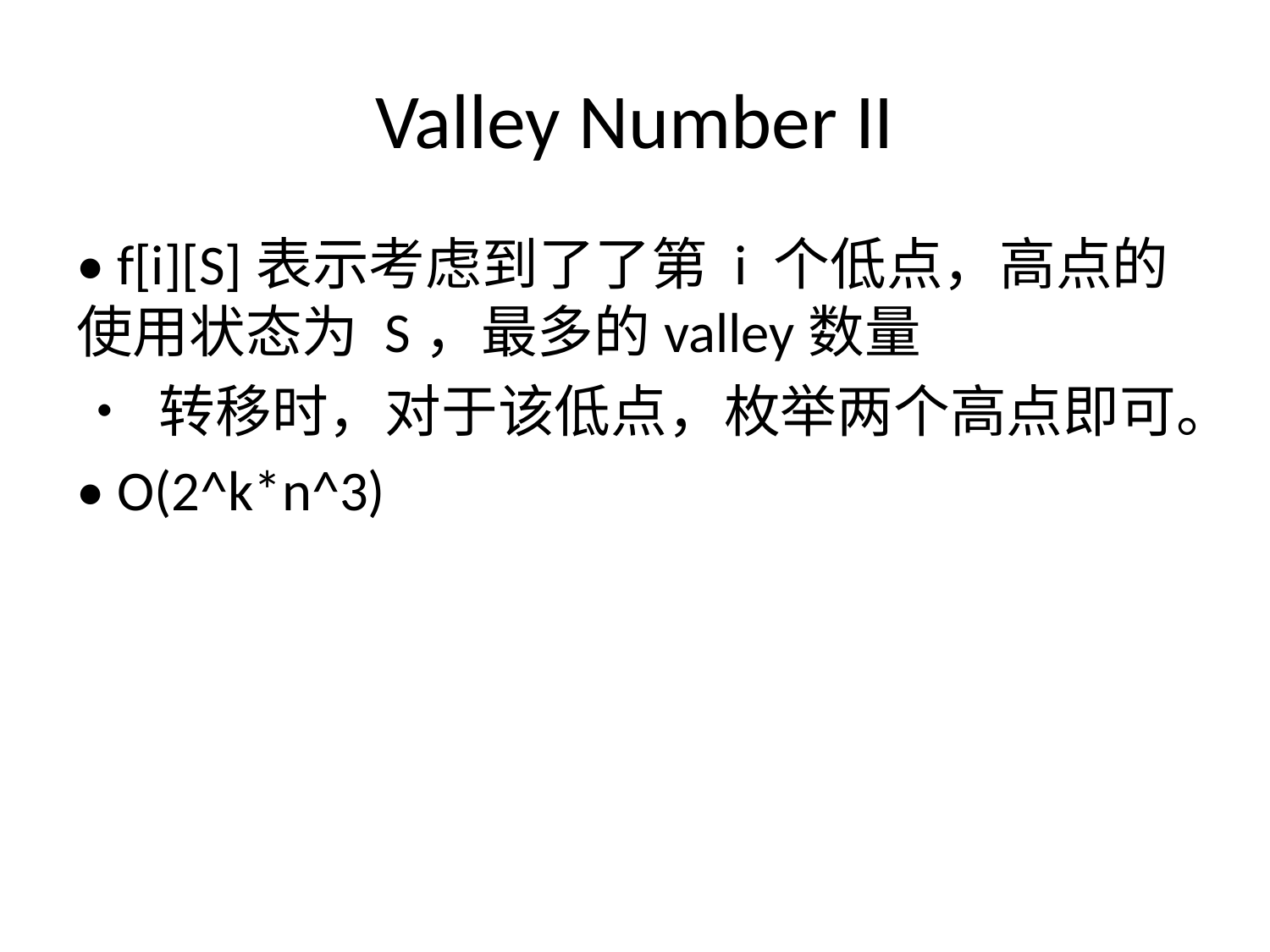

# Valley Number II
• f[i][S]表示考虑到了了第 i 个低点，高点的使用状态为 S，最多的valley数量
• 转移时，对于该低点，枚举两个高点即可。
• O(2^k*n^3)